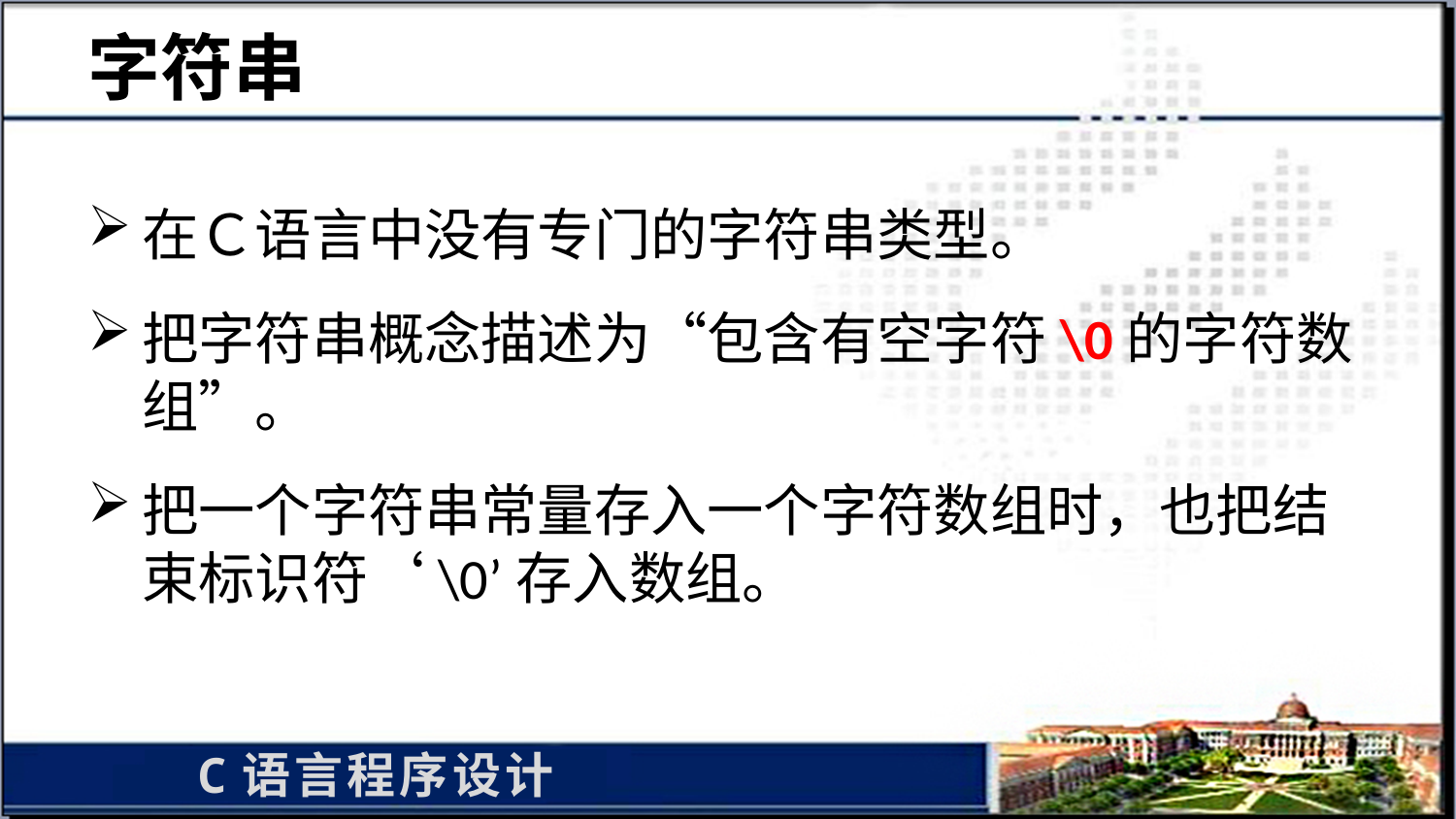

# 字符串
在Ｃ语言中没有专门的字符串类型。
把字符串概念描述为“包含有空字符\0的字符数组”。
把一个字符串常量存入一个字符数组时，也把结束标识符‘\0’存入数组。